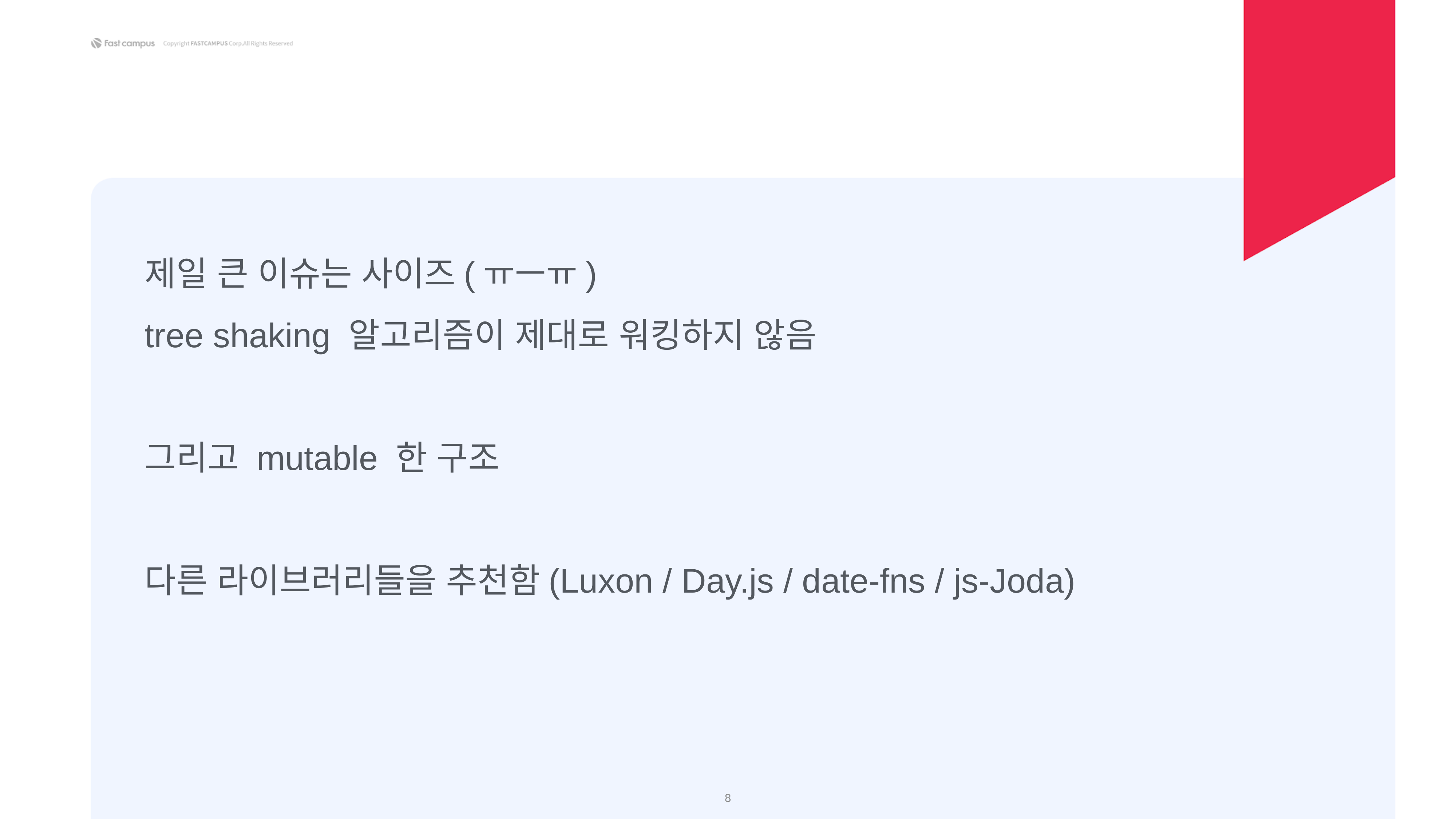

제일 큰 이슈는 사이즈(ㅠㅡㅠ)
tree shaking 알고리즘이 제대로 워킹하지 않음

그리고 mutable 한 구조

다른 라이브러리들을 추천함(Luxon / Day.js / date-fns / js-Joda)
8